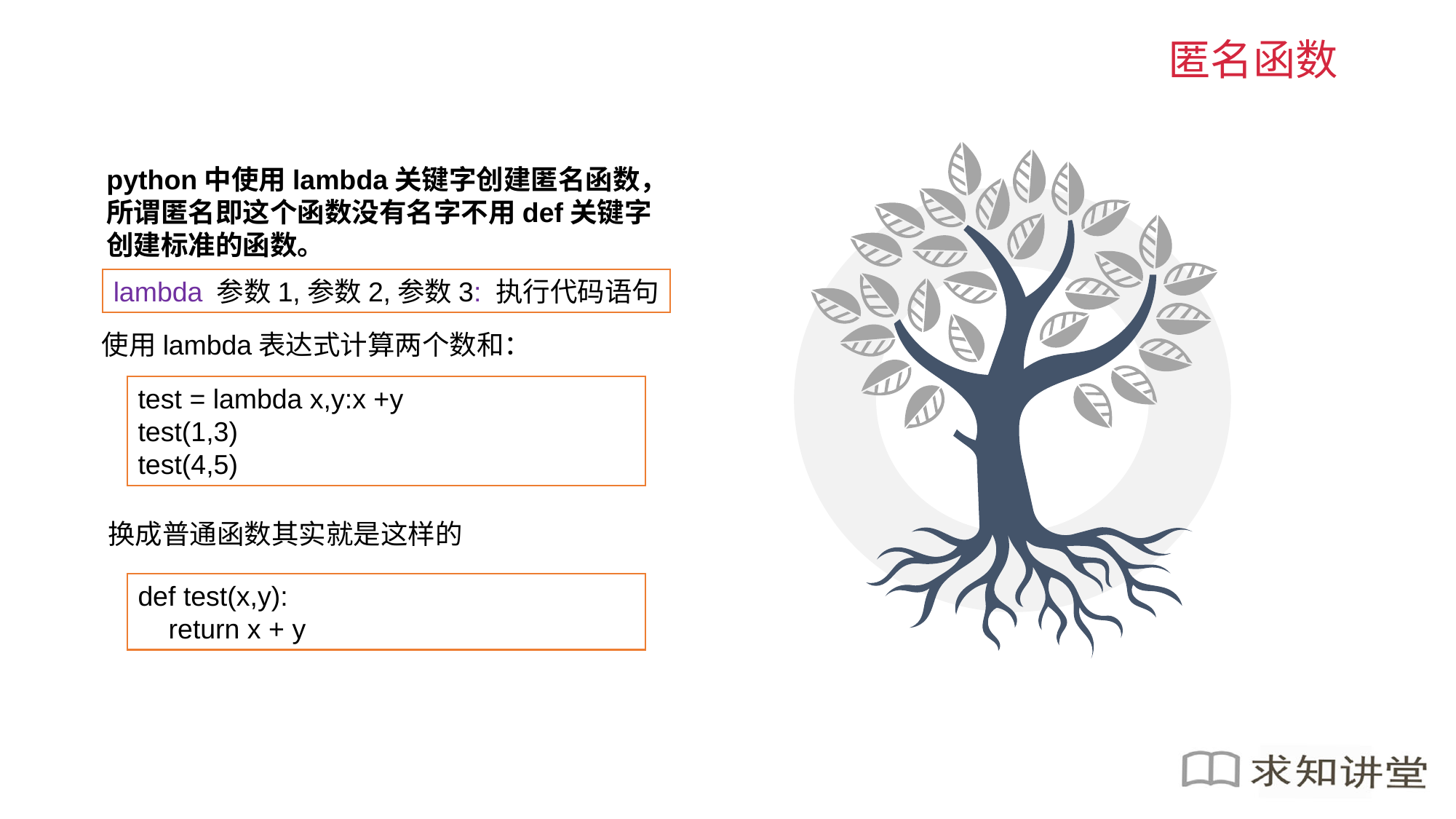

匿名函数

python中使用lambda关键字创建匿名函数，所谓匿名即这个函数没有名字不用def关键字创建标准的函数。
lambda 参数1,参数2,参数3: 执行代码语句

使用lambda表达式计算两个数和：
test = lambda x,y:x +y
test(1,3)
test(4,5)
换成普通函数其实就是这样的
def test(x,y):
    return x + y